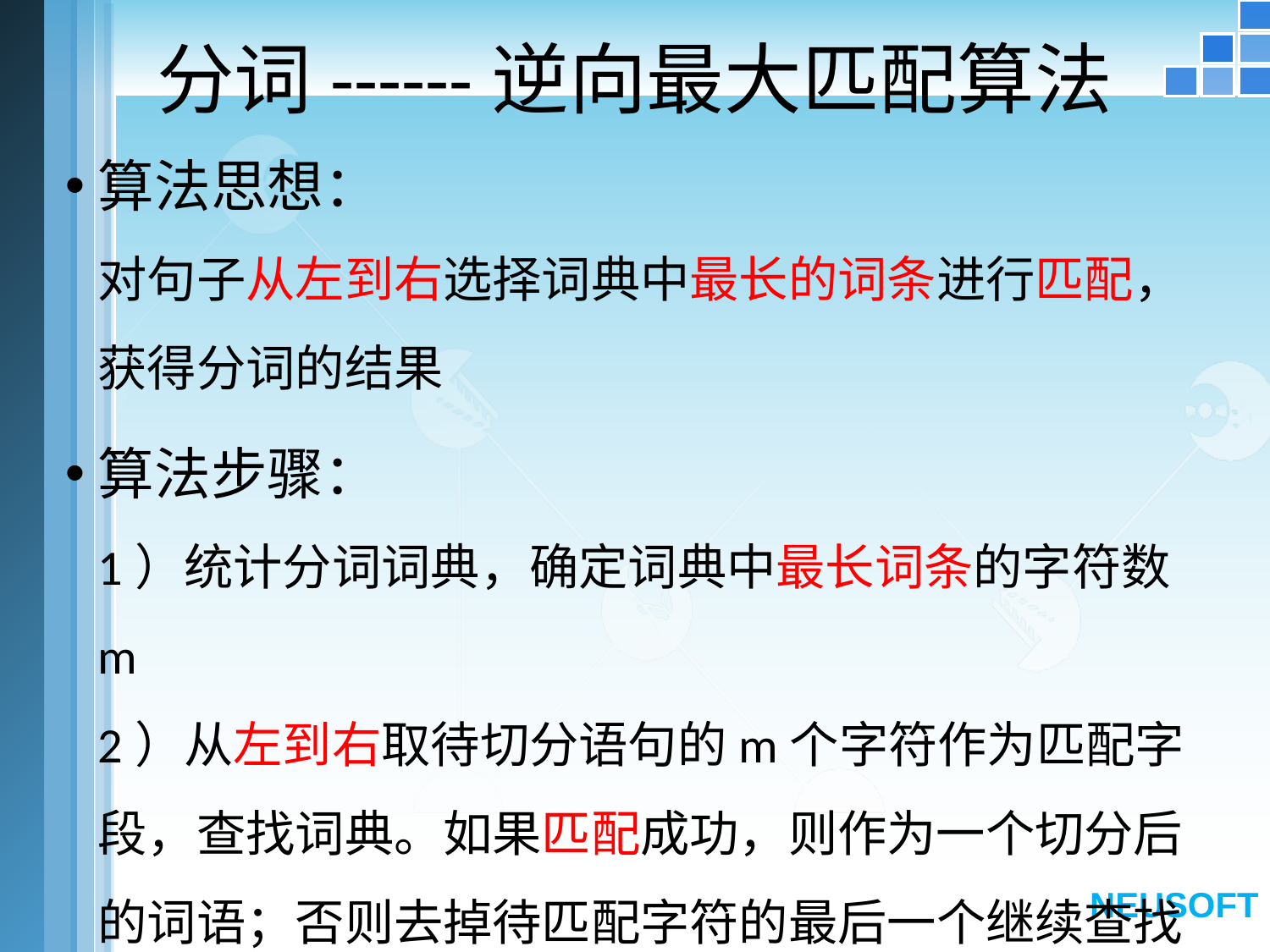

# 分词------逆向最大匹配算法
算法思想：
对句子从左到右选择词典中最长的词条进行匹配，获得分词的结果
算法步骤：
1）统计分词词典，确定词典中最长词条的字符数m
2）从左到右取待切分语句的m个字符作为匹配字段，查找词典。如果匹配成功，则作为一个切分后的词语；否则去掉待匹配字符的最后一个继续查找词典
3）重复上述步骤，直到切分出所有词语